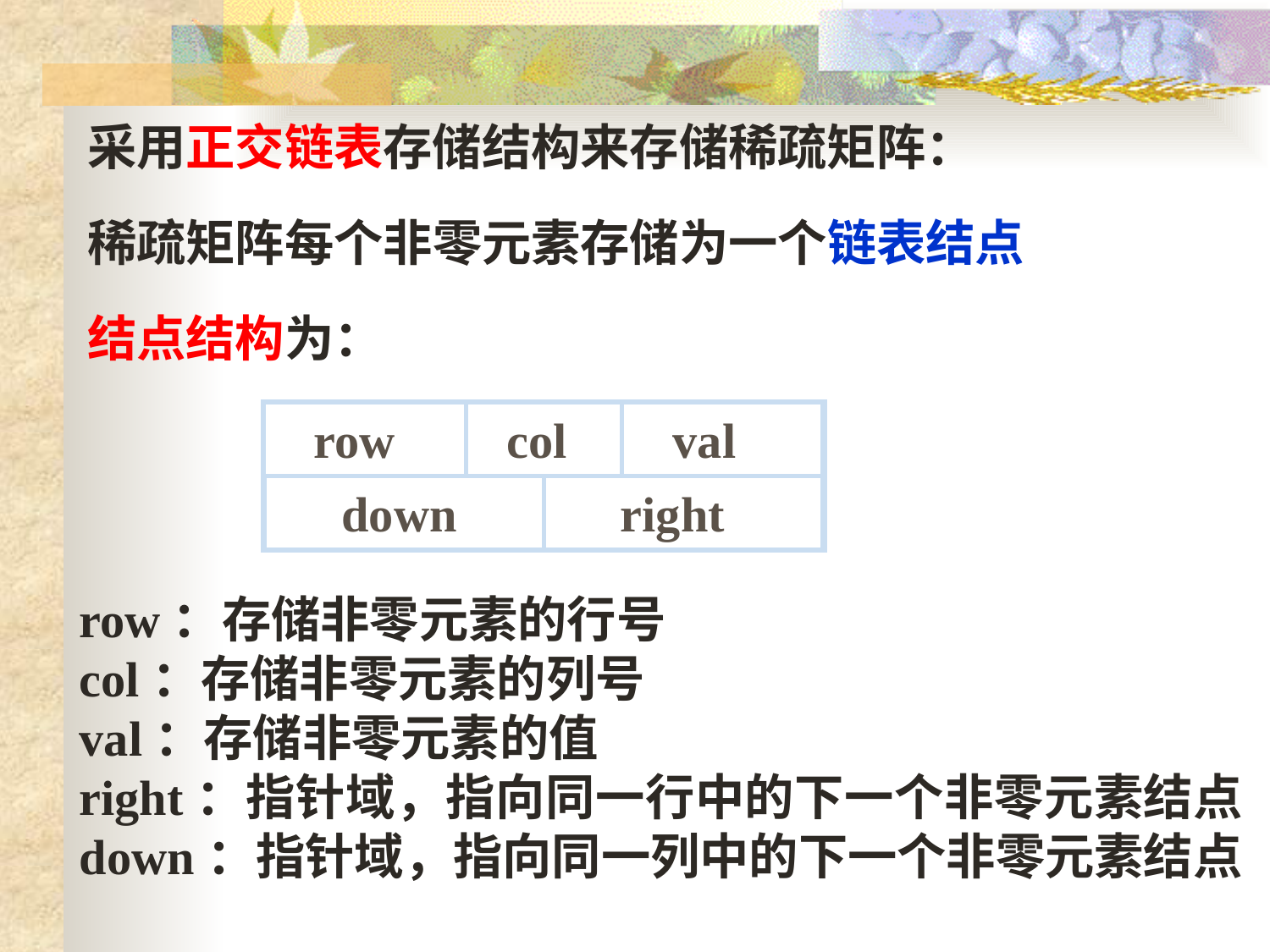

采用正交链表存储结构来存储稀疏矩阵：
稀疏矩阵每个非零元素存储为一个链表结点
结点结构为：

row

col

val

down

right

row：存储非零元素的行号
col：存储非零元素的列号
val：存储非零元素的值
right：指针域，指向同一行中的下一个非零元素结点down：指针域，指向同一列中的下一个非零元素结点